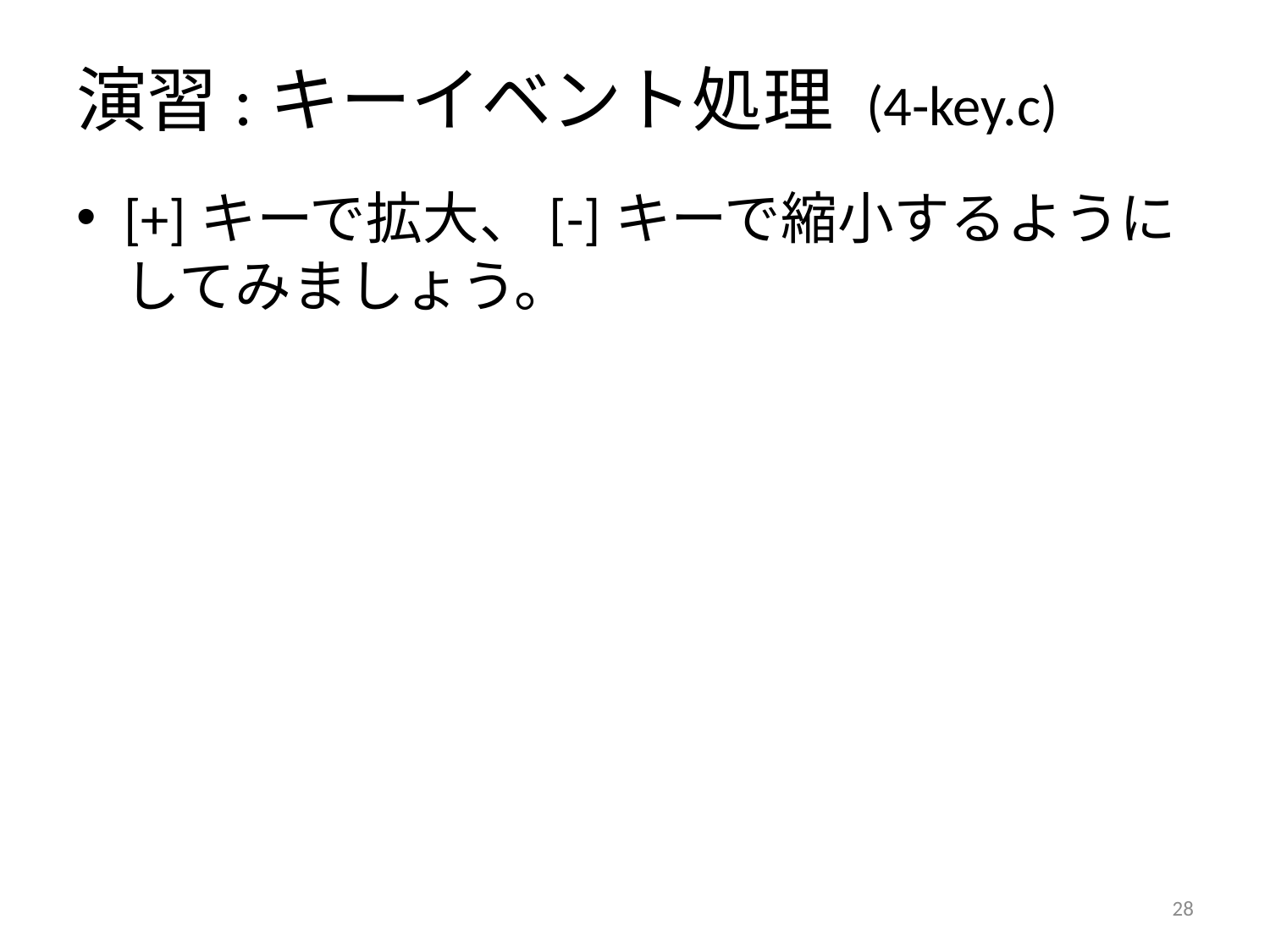

# 演習:キーイベント処理 (4-key.c)
[+]キーで拡大、[-]キーで縮小するようにしてみましょう。
28